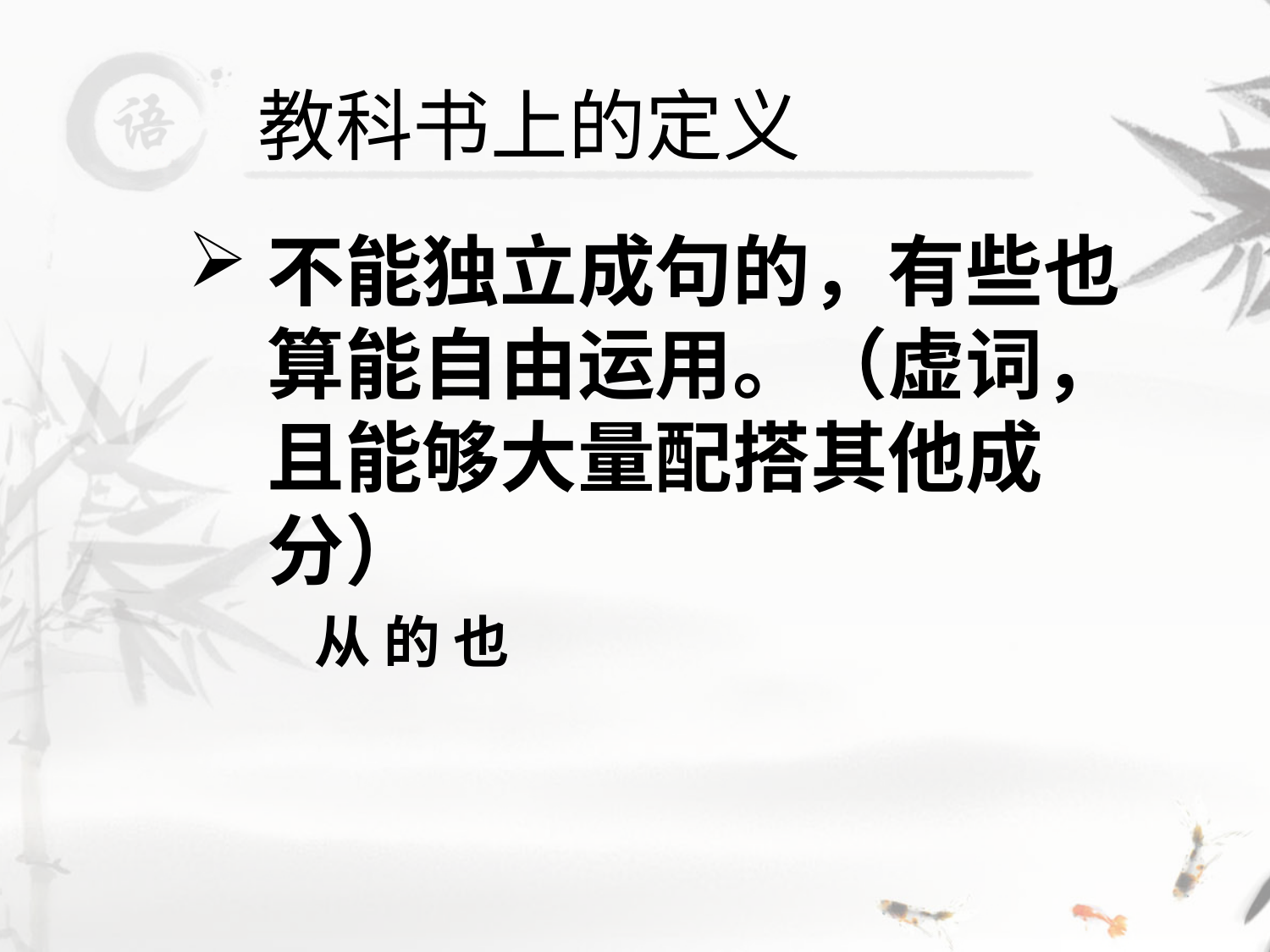

# 教科书上的定义
不能独立成句的，有些也算能自由运用。（虚词，且能够大量配搭其他成分）
从 的 也